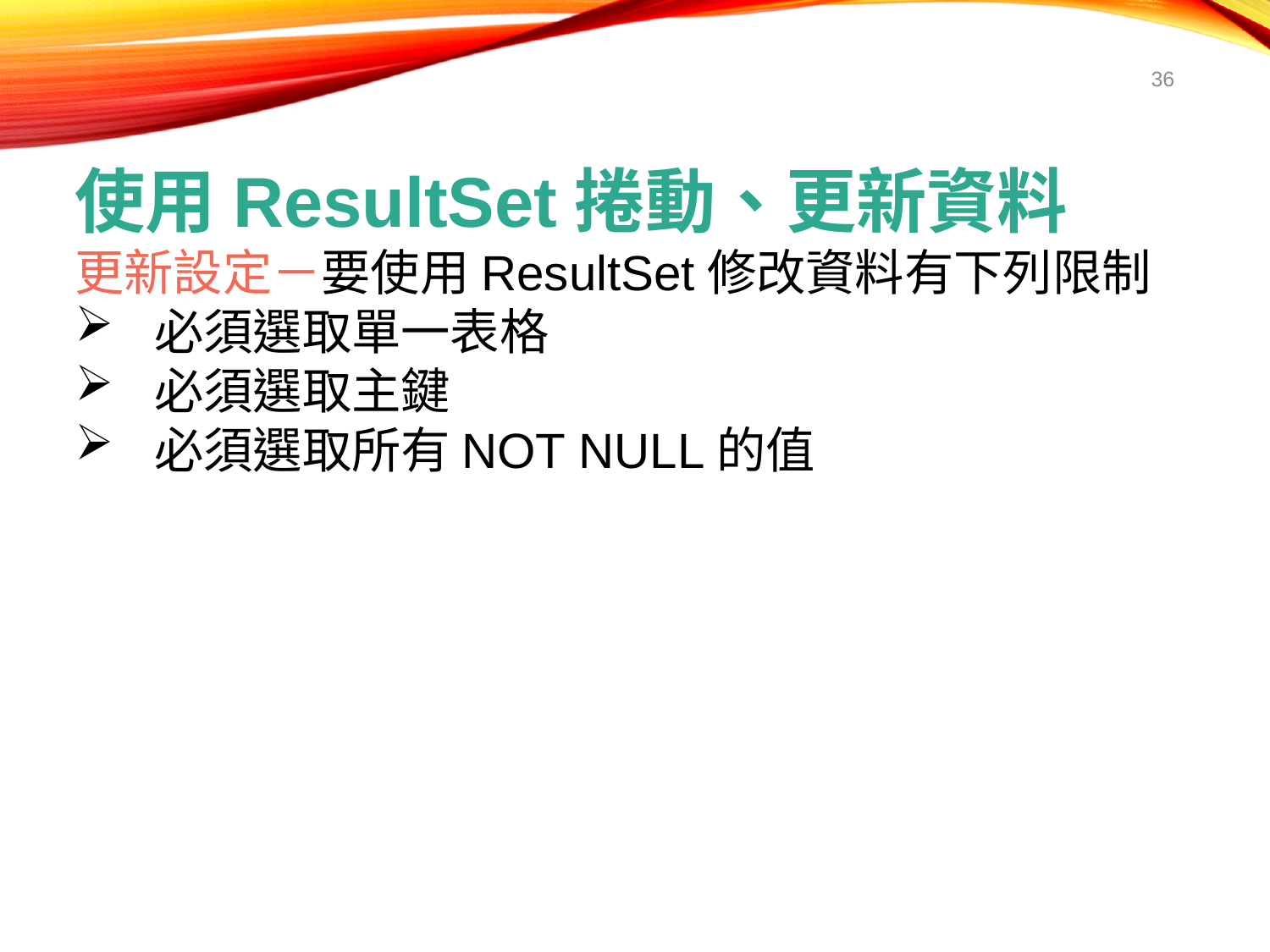

36
使用ResultSet捲動、更新資料
更新設定－要使用ResultSet修改資料有下列限制
必須選取單一表格
必須選取主鍵
必須選取所有NOT NULL的值